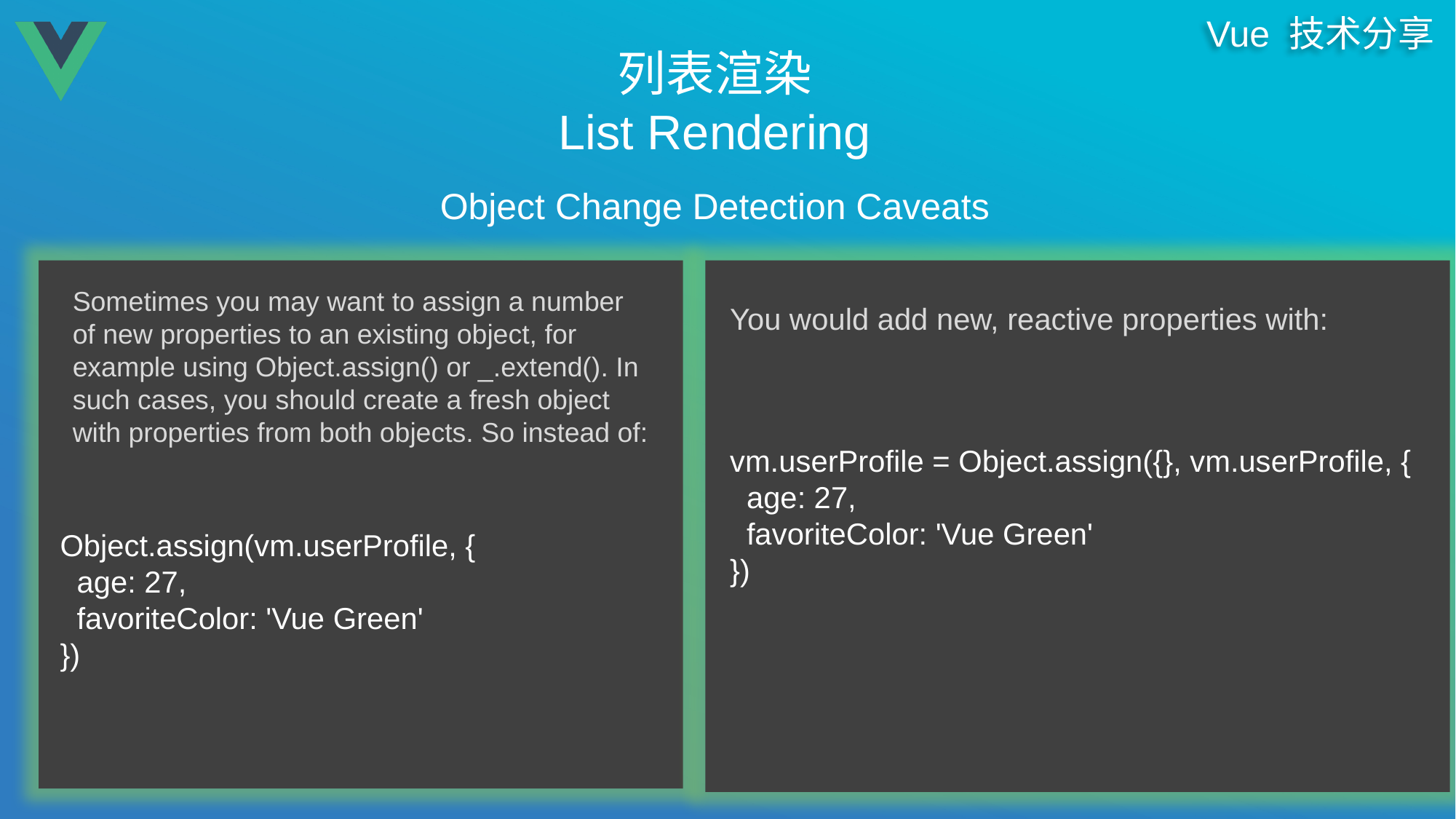

# 列表渲染 List Rendering
Object Change Detection Caveats

Sometimes you may want to assign a number of new properties to an existing object, for example using Object.assign() or _.extend(). In such cases, you should create a fresh object with properties from both objects. So instead of:
You would add new, reactive properties with:
vm.userProfile = Object.assign({}, vm.userProfile, {
  age: 27,
  favoriteColor: 'Vue Green'
})
Object.assign(vm.userProfile, {
  age: 27,
  favoriteColor: 'Vue Green'
})